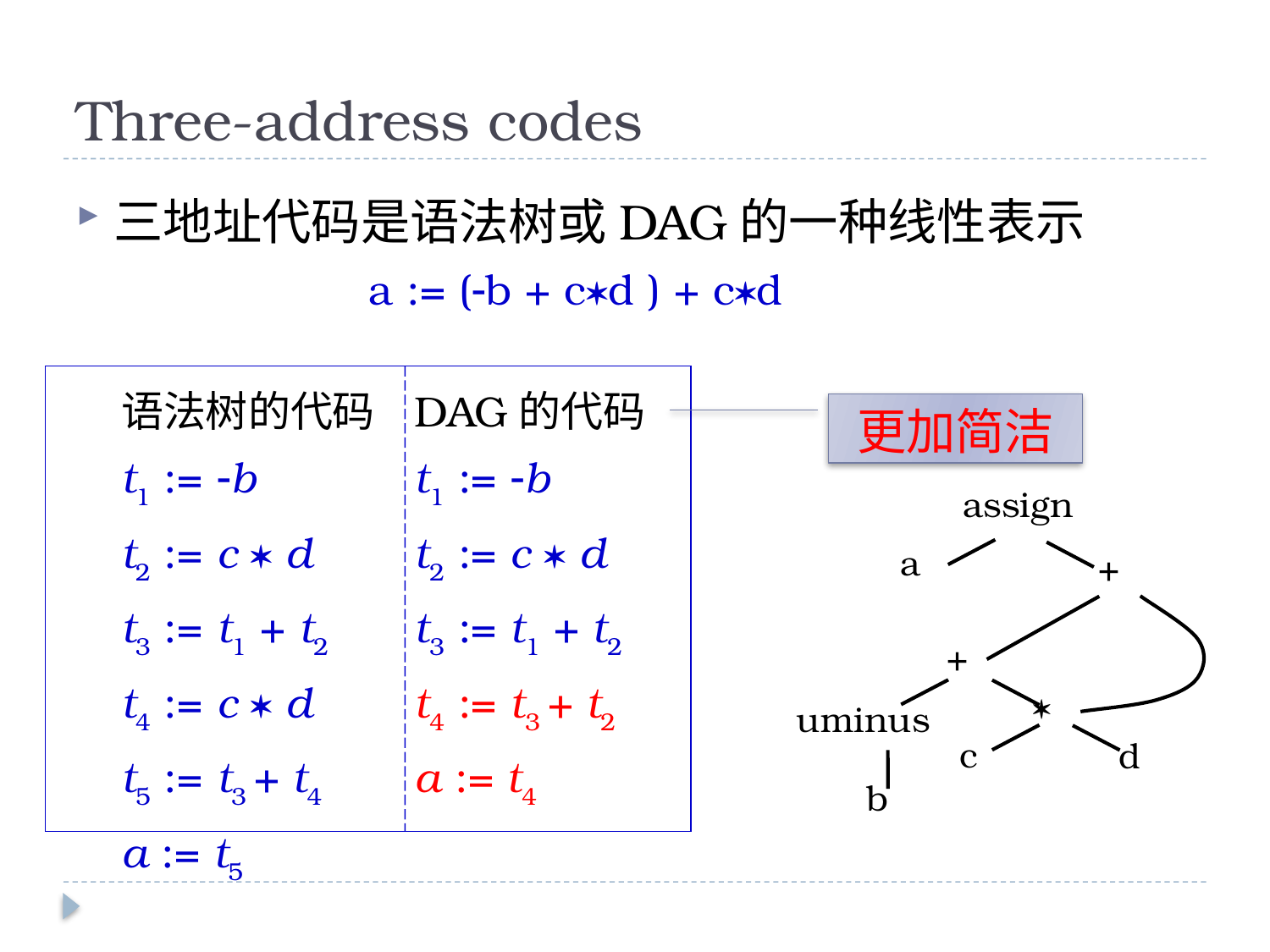

# Three-address codes
三地址代码是语法树或DAG的一种线性表示
		a := (−b + c∗d ) + c∗d

语法树的代码	DAG的代码
t1 := −b		t1 := −b
t2 := c ∗ d	t2 := c ∗ d
t3 := t1 + t2	t3 := t1 + t2
t4 := c ∗ d	t4 := t3 + t2
t5 := t3 + t4 	a := t4
a := t5

更加简洁
assign
a

+

+

∗
uminus

c
d

b
19